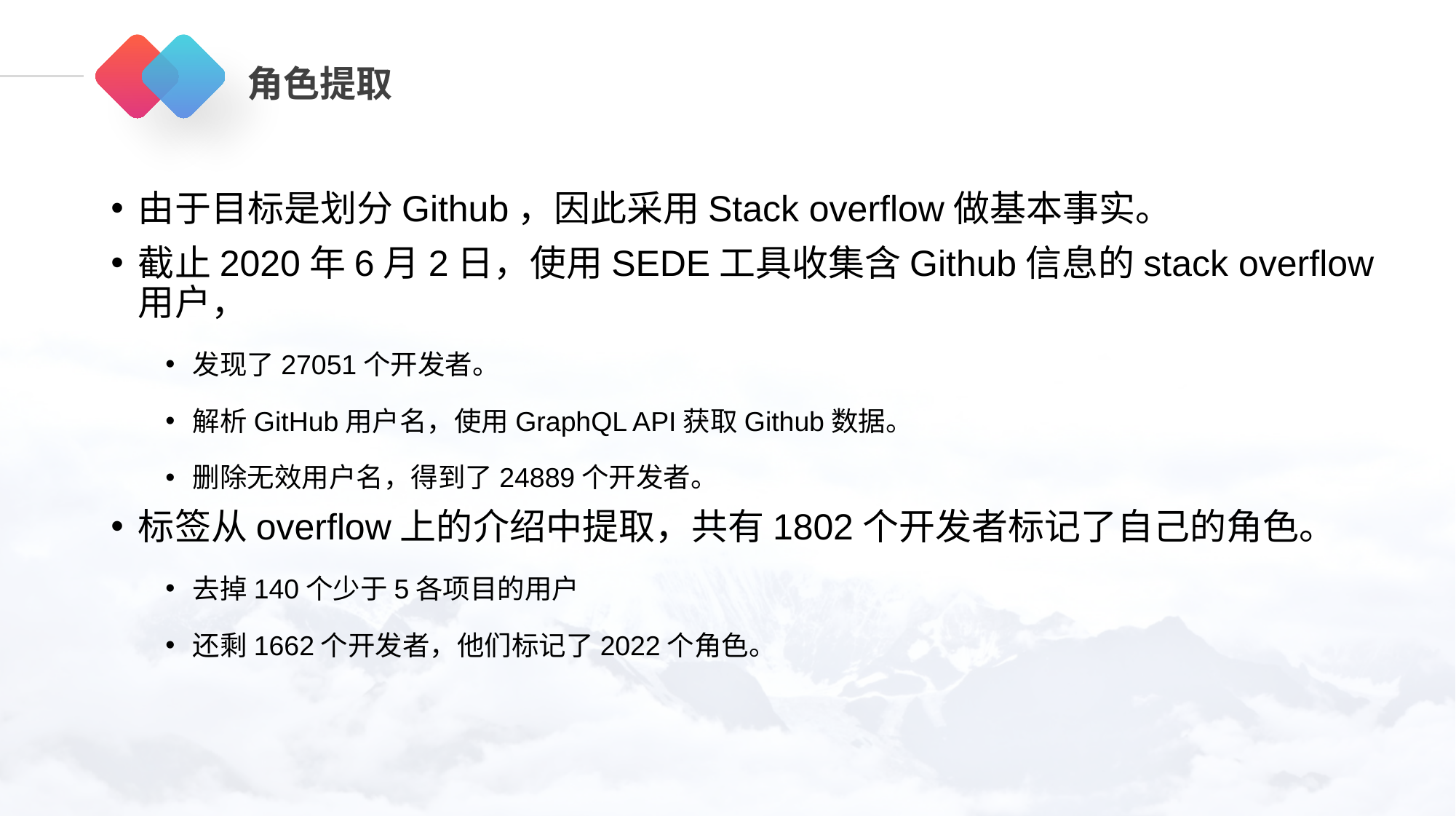

# 角色提取
由于目标是划分Github，因此采用Stack overflow做基本事实。
截止2020年6月2日，使用SEDE工具收集含Github信息的stack overflow用户，
发现了27051个开发者。
解析GitHub用户名，使用GraphQL API获取Github数据。
删除无效用户名，得到了24889个开发者。
标签从overflow上的介绍中提取，共有1802个开发者标记了自己的角色。
去掉140个少于5各项目的用户
还剩1662个开发者，他们标记了2022个角色。